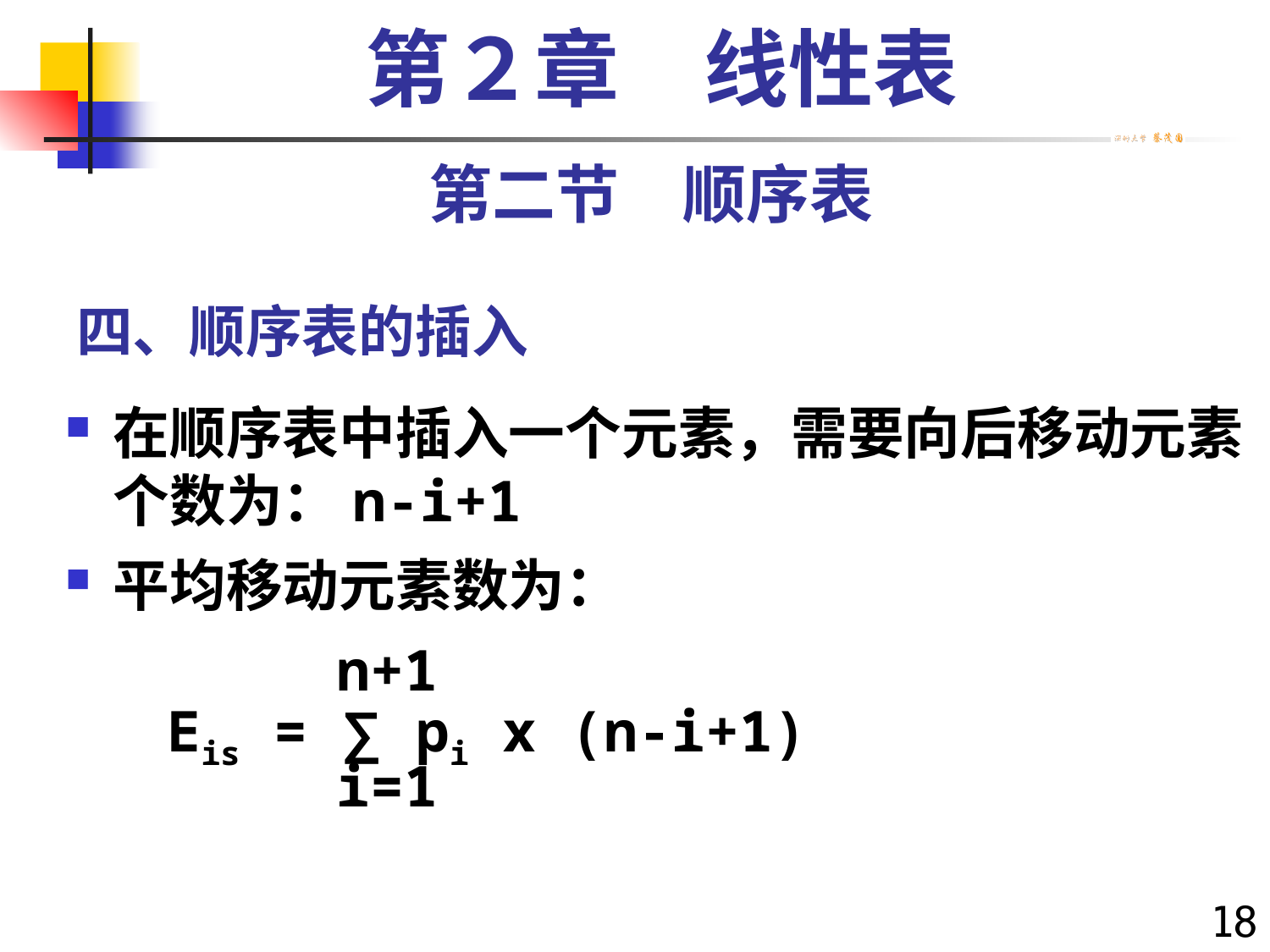

第２章　线性表
第二节　顺序表
# 四、顺序表的插入
在顺序表中插入一个元素，需要向后移动元素个数为：n-i+1
平均移动元素数为：
        n+1
   Eis = ∑ pi x (n-i+1)
        i=1
18